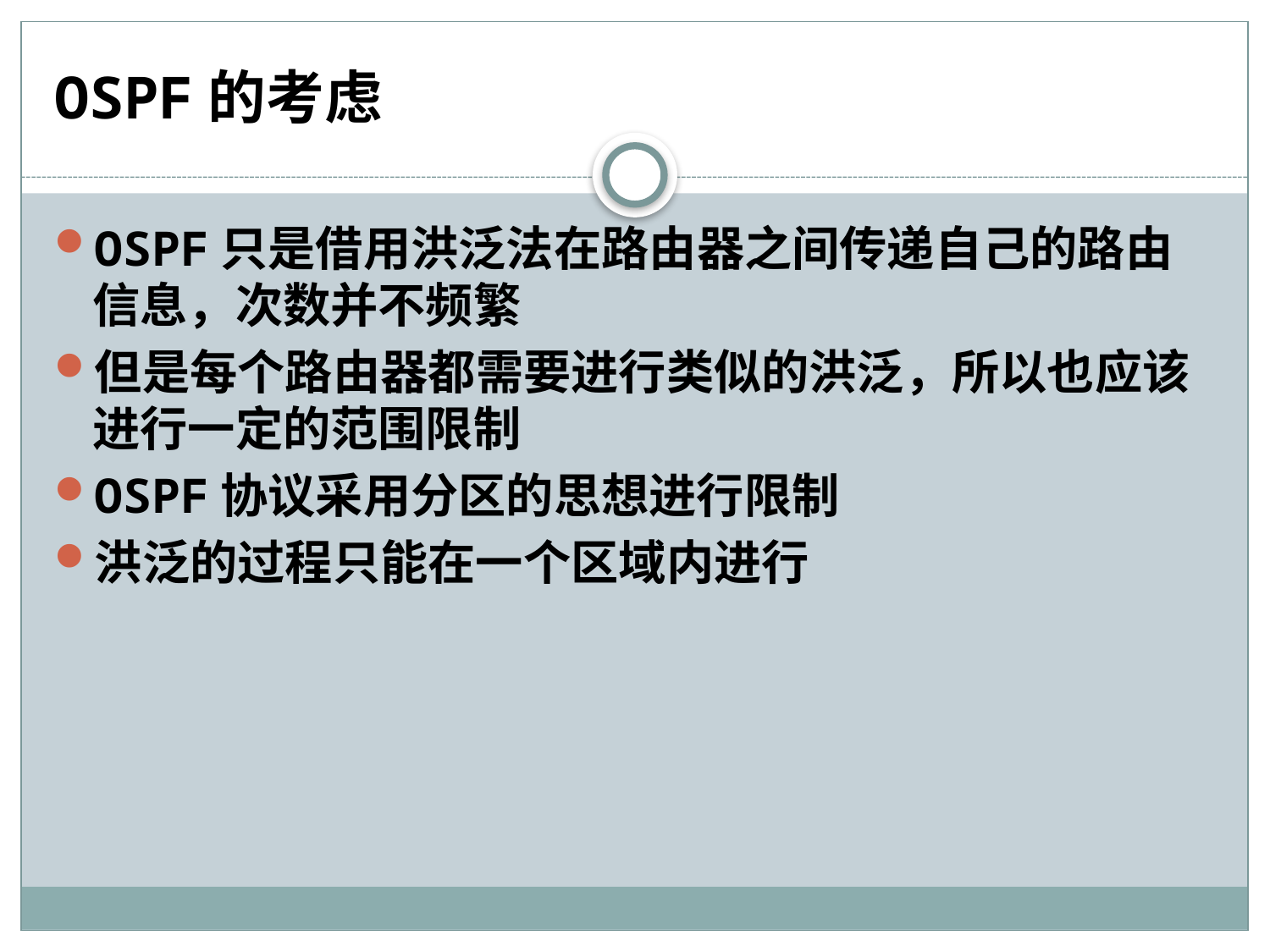

# OSPF的考虑
OSPF只是借用洪泛法在路由器之间传递自己的路由信息，次数并不频繁
但是每个路由器都需要进行类似的洪泛，所以也应该进行一定的范围限制
OSPF协议采用分区的思想进行限制
洪泛的过程只能在一个区域内进行